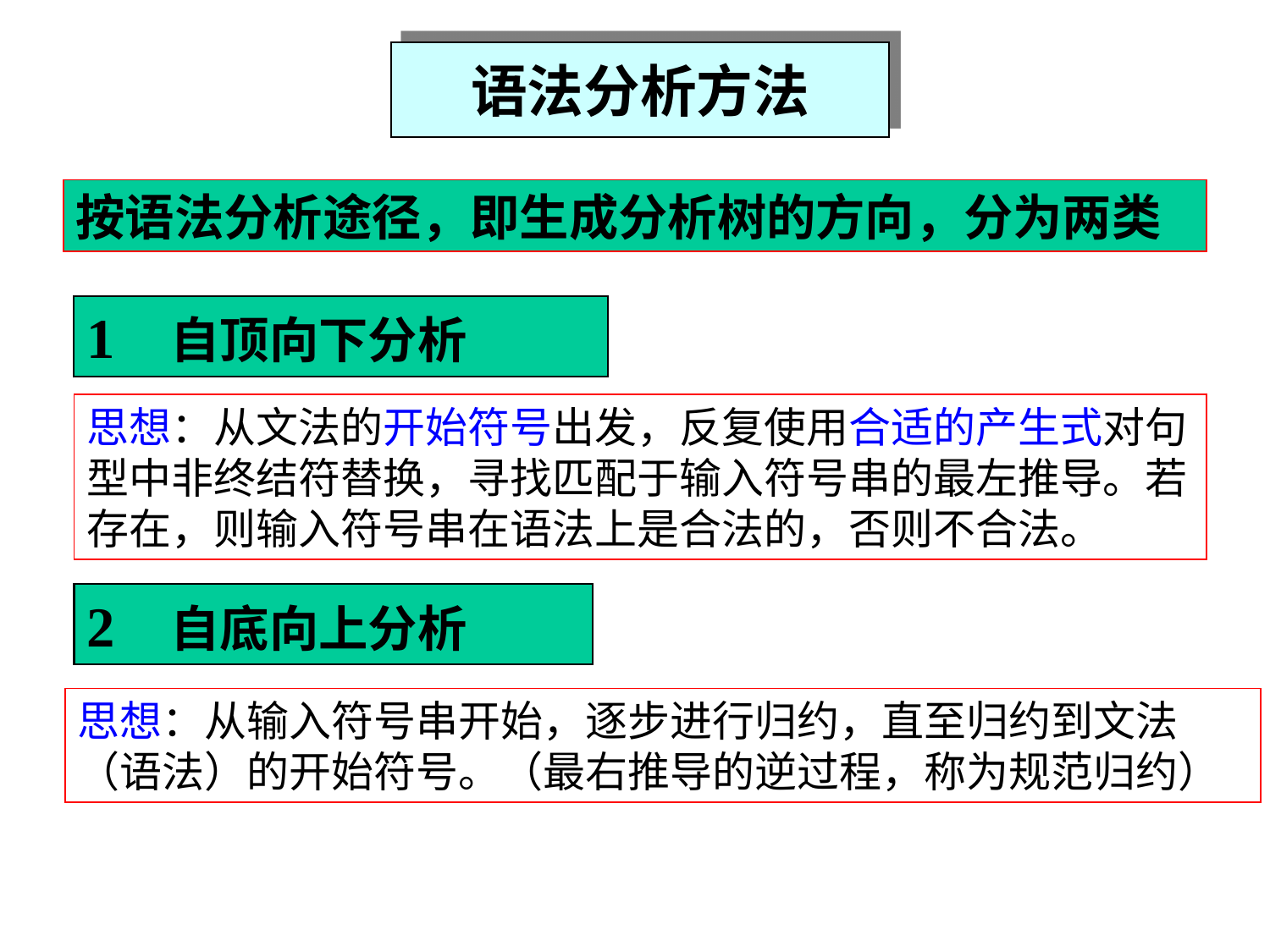

语法分析方法
按语法分析途径，即生成分析树的方向，分为两类
1   自顶向下分析
思想：从文法的开始符号出发，反复使用合适的产生式对句型中非终结符替换，寻找匹配于输入符号串的最左推导。若存在，则输入符号串在语法上是合法的，否则不合法。
2   自底向上分析
思想：从输入符号串开始，逐步进行归约，直至归约到文法（语法）的开始符号。（最右推导的逆过程，称为规范归约）